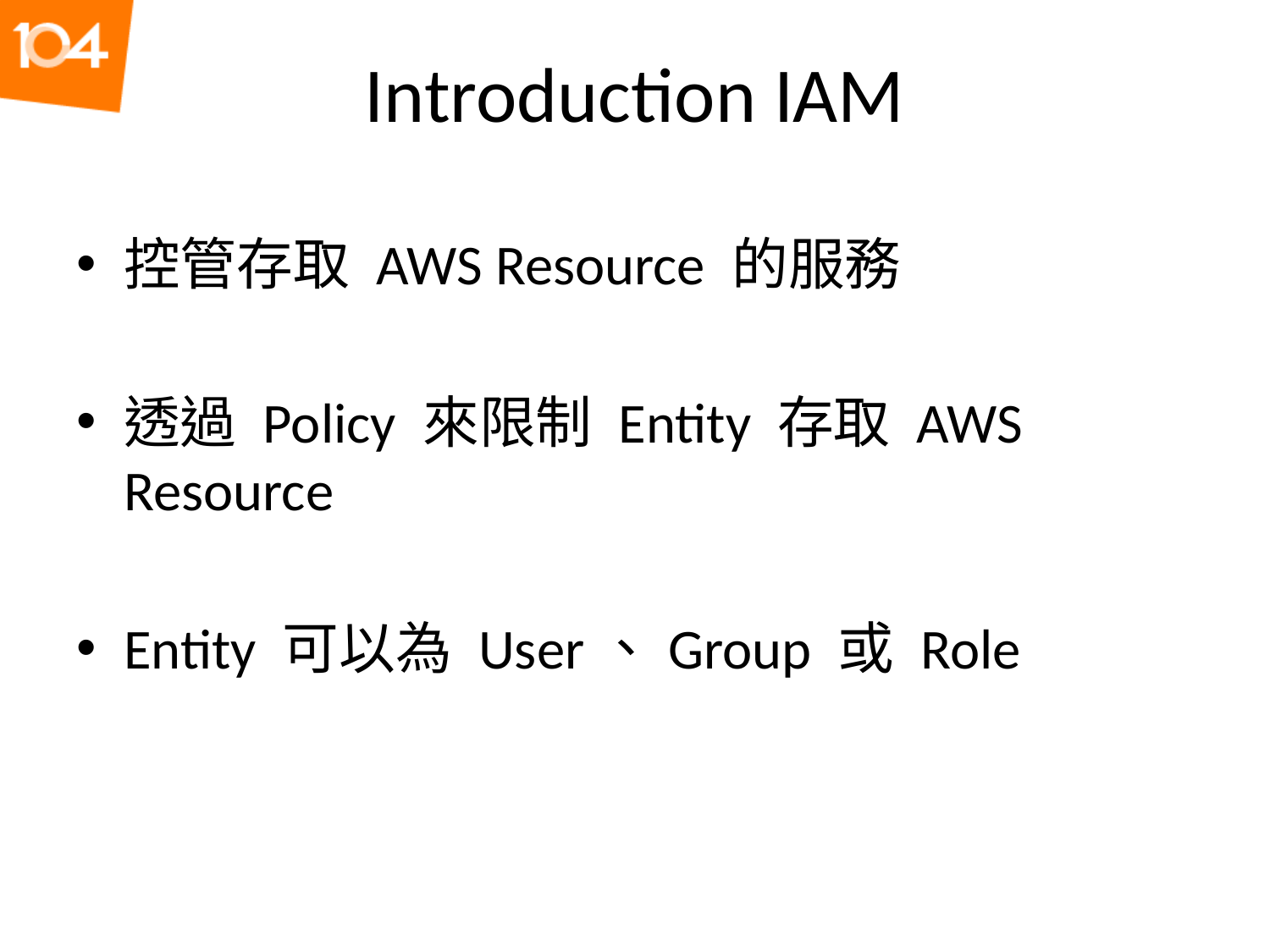

# Introduction IAM
控管存取 AWS Resource 的服務

透過 Policy 來限制 Entity 存取 AWS Resource

Entity 可以為 User、Group 或 Role